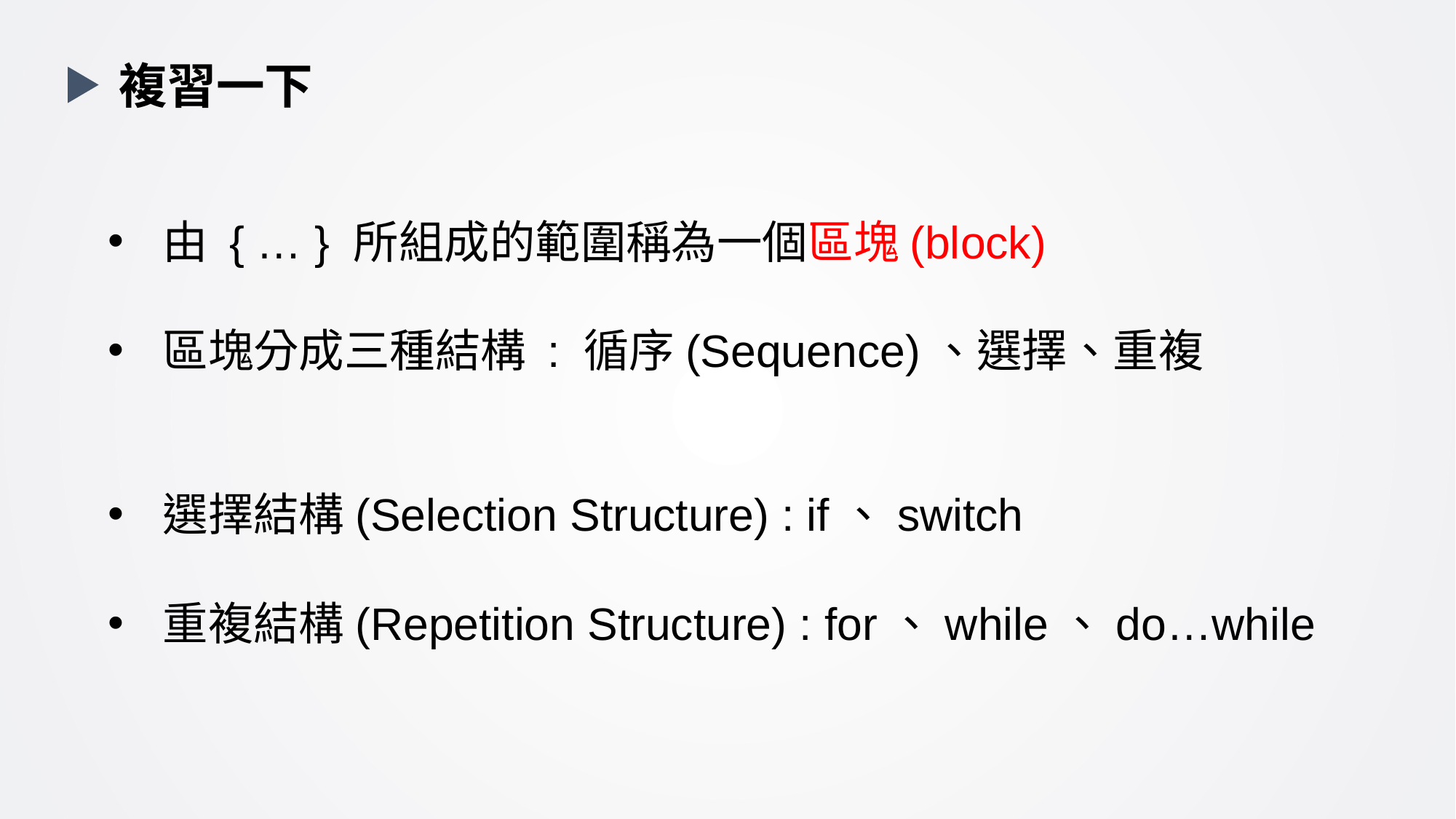

複習一下

由 { … } 所組成的範圍稱為一個區塊(block)

區塊分成三種結構 : 循序(Sequence)、選擇、重複

選擇結構(Selection Structure) : if、switch

重複結構(Repetition Structure) : for、while、do…while